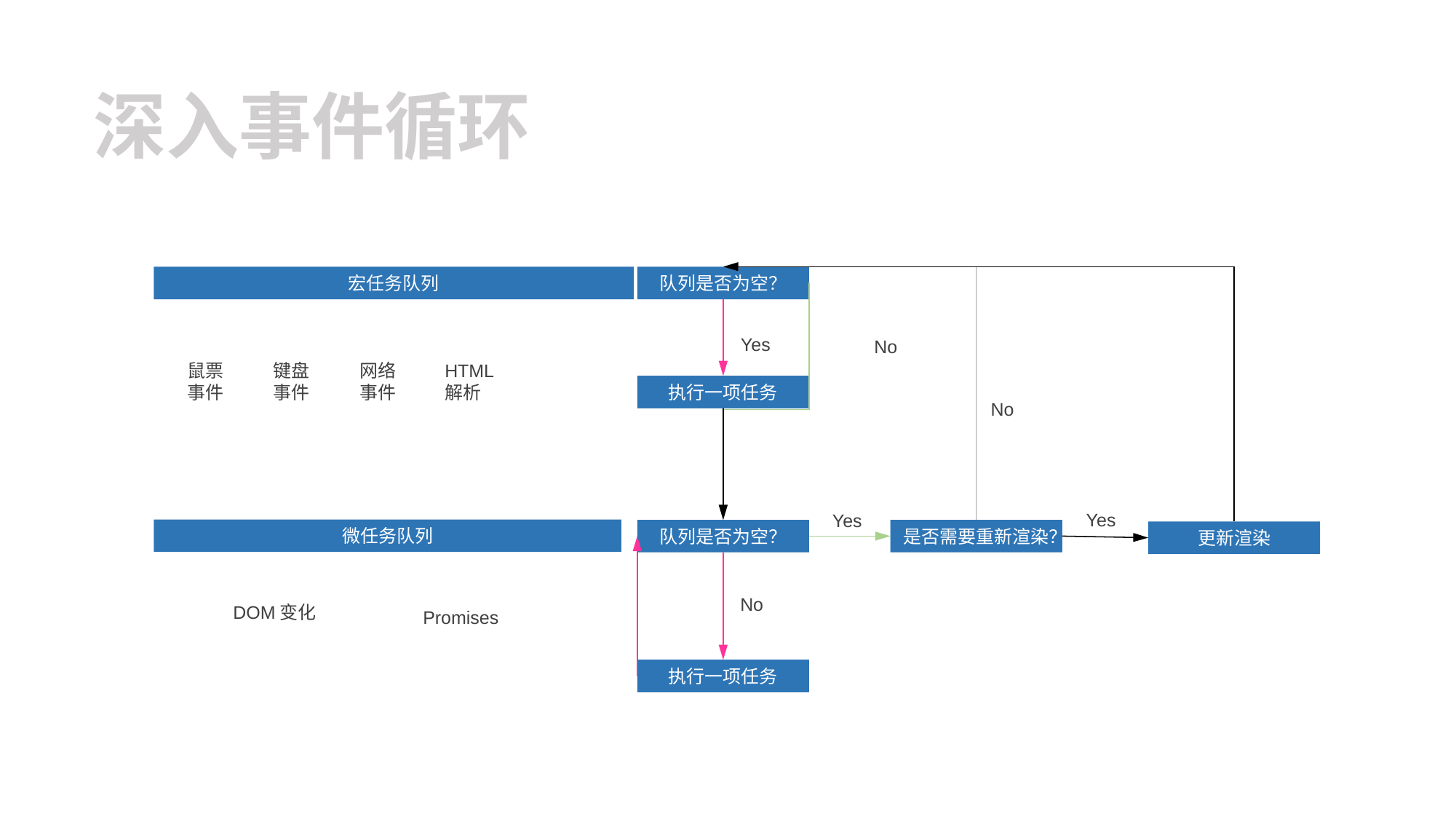

深入事件循环
宏任务队列
队列是否为空？
Yes
No
键盘
事件
网络
事件
HTML
解析
鼠票
事件
执行一项任务
No
Yes
Yes
微任务队列
队列是否为空？
是否需要重新渲染？
更新渲染
No
DOM变化
Promises
执行一项任务